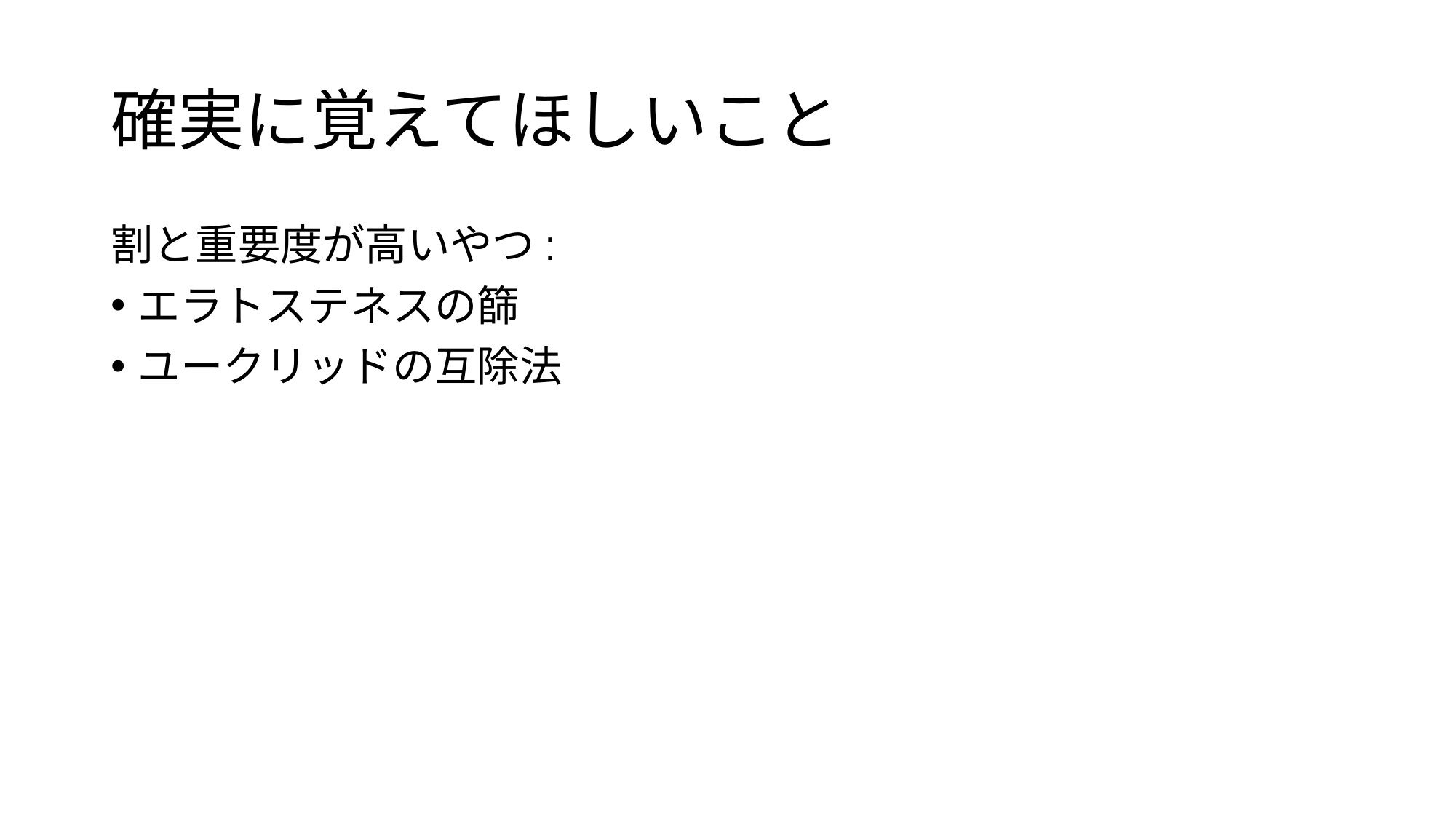

# 確実に覚えてほしいこと
割と重要度が高いやつ:
エラトステネスの篩
ユークリッドの互除法